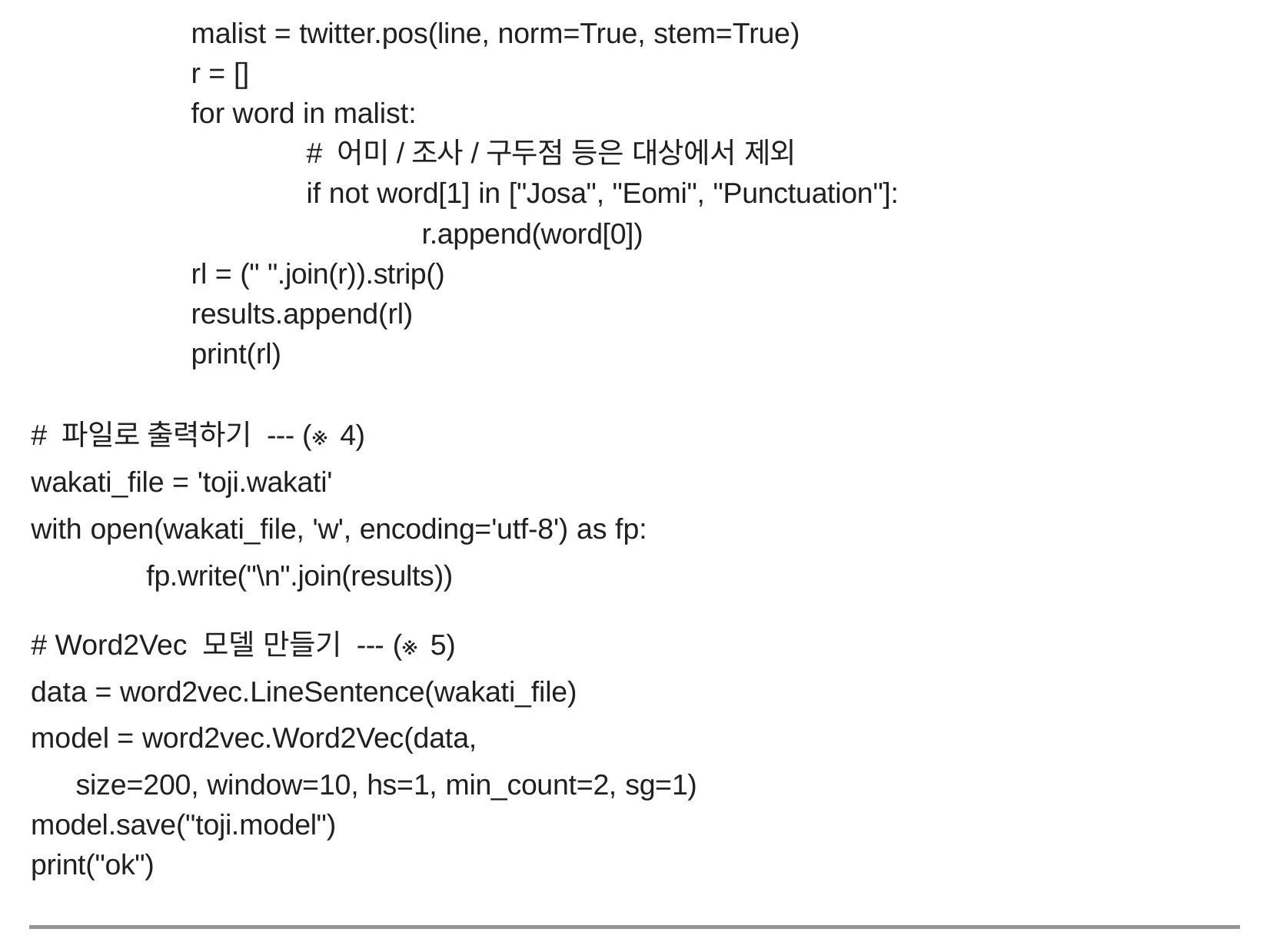

malist = twitter.pos(line, norm=True, stem=True)
	r = []
	for word in malist:
		# 어미/조사/구두점 등은 대상에서 제외
		if not word[1] in ["Josa", "Eomi", "Punctuation"]:
			r.append(word[0])
	rl = (" ".join(r)).strip()
	results.append(rl)
	print(rl)

# 파일로 출력하기 --- (※4)
wakati_file = 'toji.wakati'
with open(wakati_file, 'w', encoding='utf-8') as fp:
	fp.write("\n".join(results))

# Word2Vec 모델 만들기 --- (※5)
data = word2vec.LineSentence(wakati_file)
model = word2vec.Word2Vec(data,
size=200, window=10, hs=1, min_count=2, sg=1)
model.save("toji.model")
print("ok")